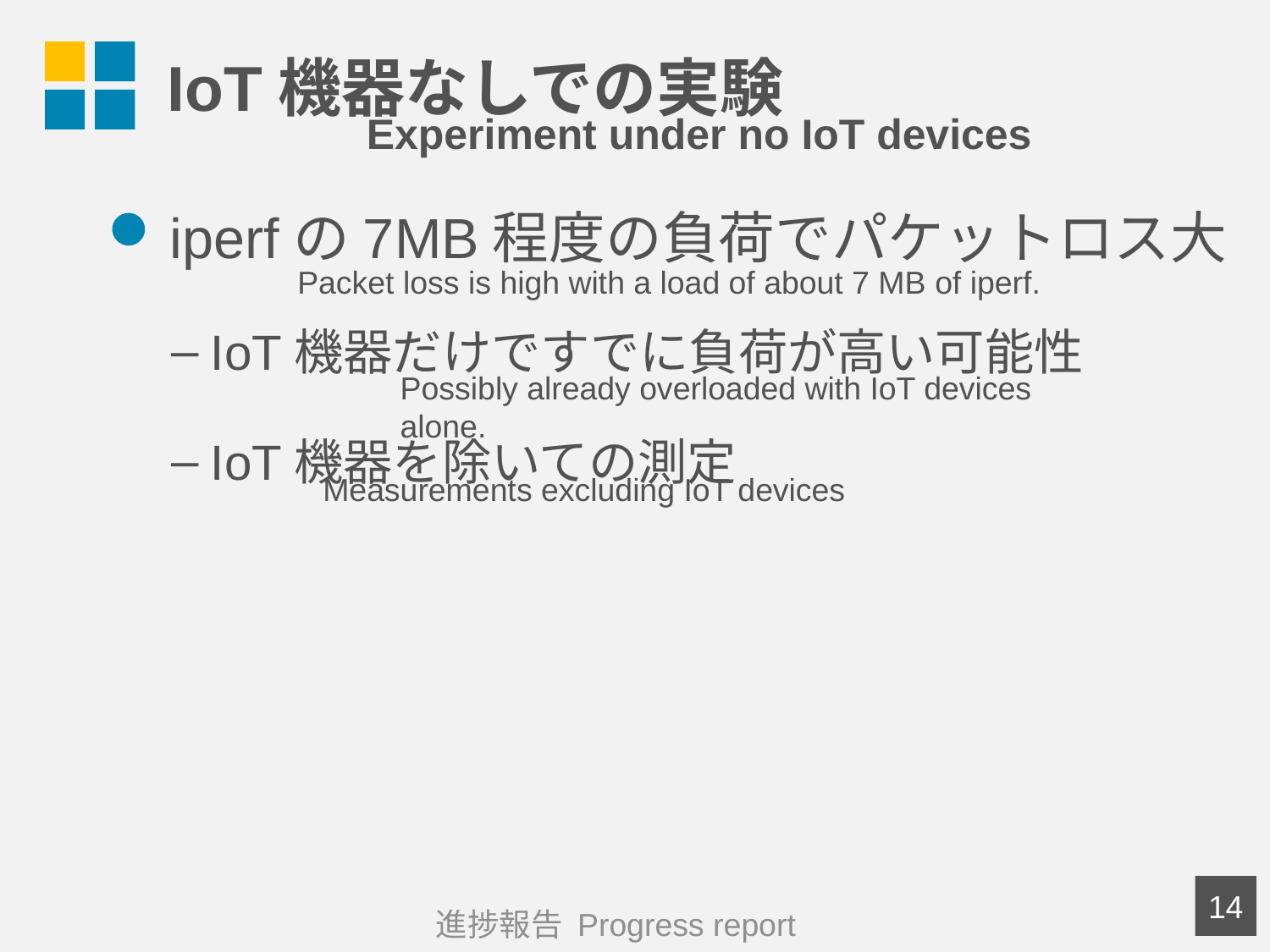

# IoT機器なしでの実験
Experiment under no IoT devices
iperfの7MB程度の負荷でパケットロス大
IoT機器だけですでに負荷が高い可能性
IoT機器を除いての測定

Packet loss is high with a load of about 7 MB of iperf.
Possibly already overloaded with IoT devices alone.
Measurements excluding IoT devices
14
進捗報告 Progress report